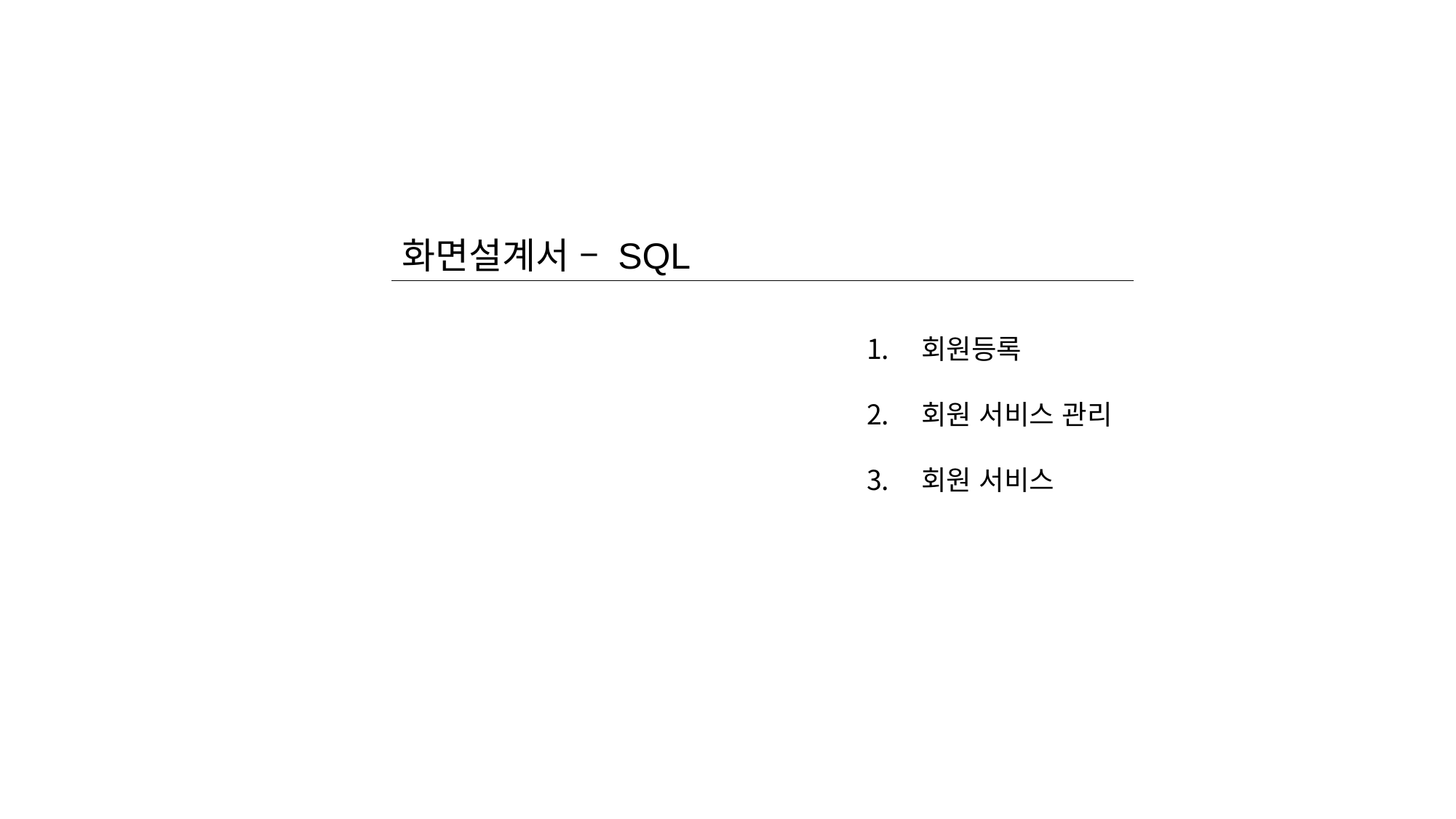

화면설계서 – SQL

회원등록

회원 서비스 관리

회원 서비스